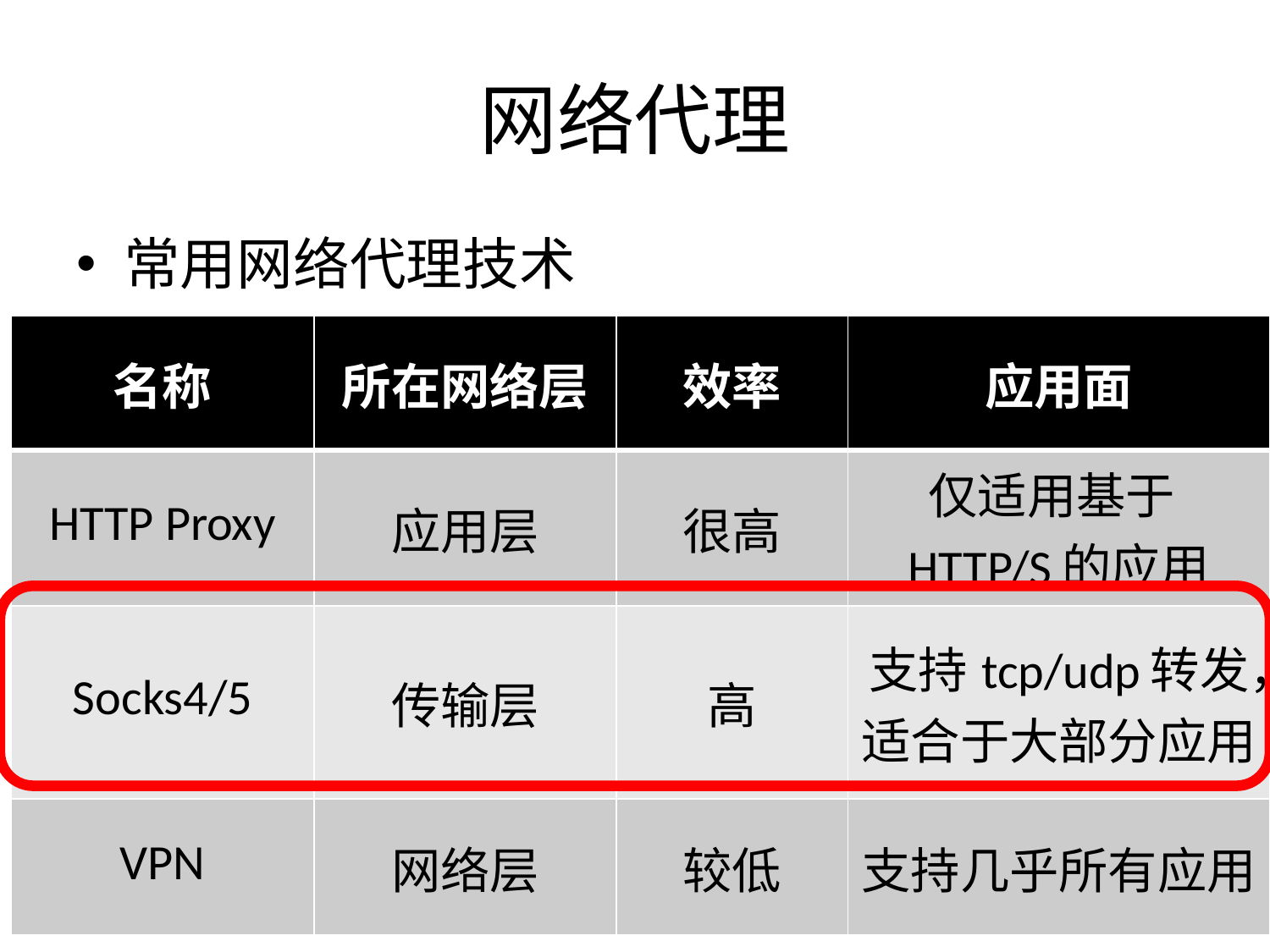

# 网络代理
常用网络代理技术
| 名称 | 所在网络层 | 效率 | 应用面 |
| --- | --- | --- | --- |
| HTTP Proxy | 应用层 | 很高 | 仅适用基于HTTP/S的应用 |
| Socks4/5 | 传输层 | 高 | 支持tcp/udp转发，适合于大部分应用 |
| VPN | 网络层 | 较低 | 支持几乎所有应用 |